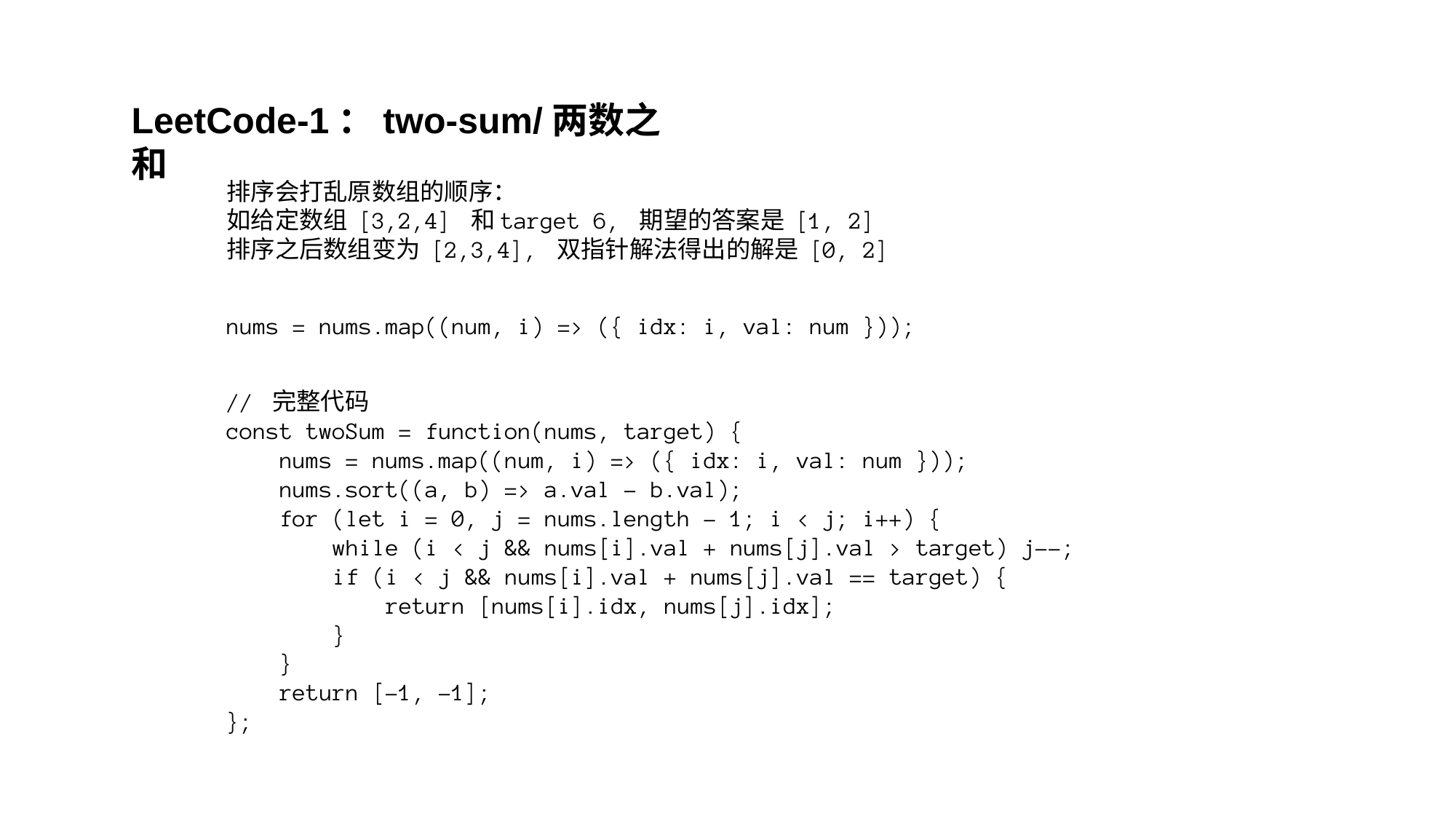

LeetCode-1：two-sum/两数之和
排序会打乱原数组的顺序：
如给定数组 [3,2,4] 和target 6, 期望的答案是 [1, 2]
排序之后数组变为 [2,3,4], 双指针解法得出的解是 [0, 2]
nums = nums.map((num, i) => ({ idx: i, val: num }));
// 完整代码
const twoSum = function(nums, target) {
    nums = nums.map((num, i) => ({ idx: i, val: num }));
    nums.sort((a, b) => a.val - b.val);
    for (let i = 0, j = nums.length - 1; i < j; i++) {
        while (i < j && nums[i].val + nums[j].val > target) j--;
        if (i < j && nums[i].val + nums[j].val == target) {
            return [nums[i].idx, nums[j].idx];
        }
    }
    return [-1, -1];
};